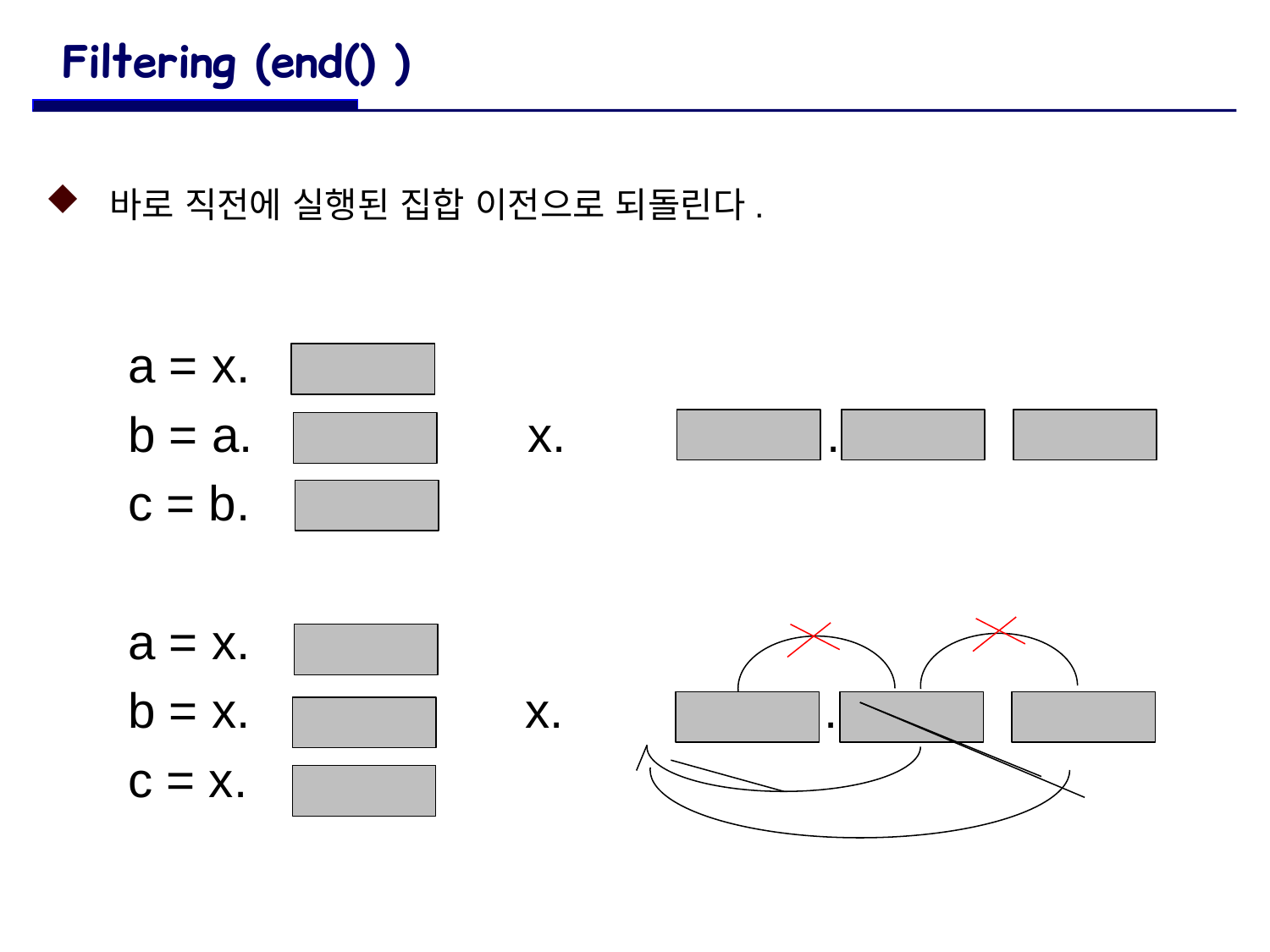

# Filtering (end() )
 바로 직전에 실행된 집합 이전으로 되돌린다.

      a = x.
      b = a.                    x.         .         .
      c = b.

      a = x.
      b = x.                    x.         .         .
      c = x.